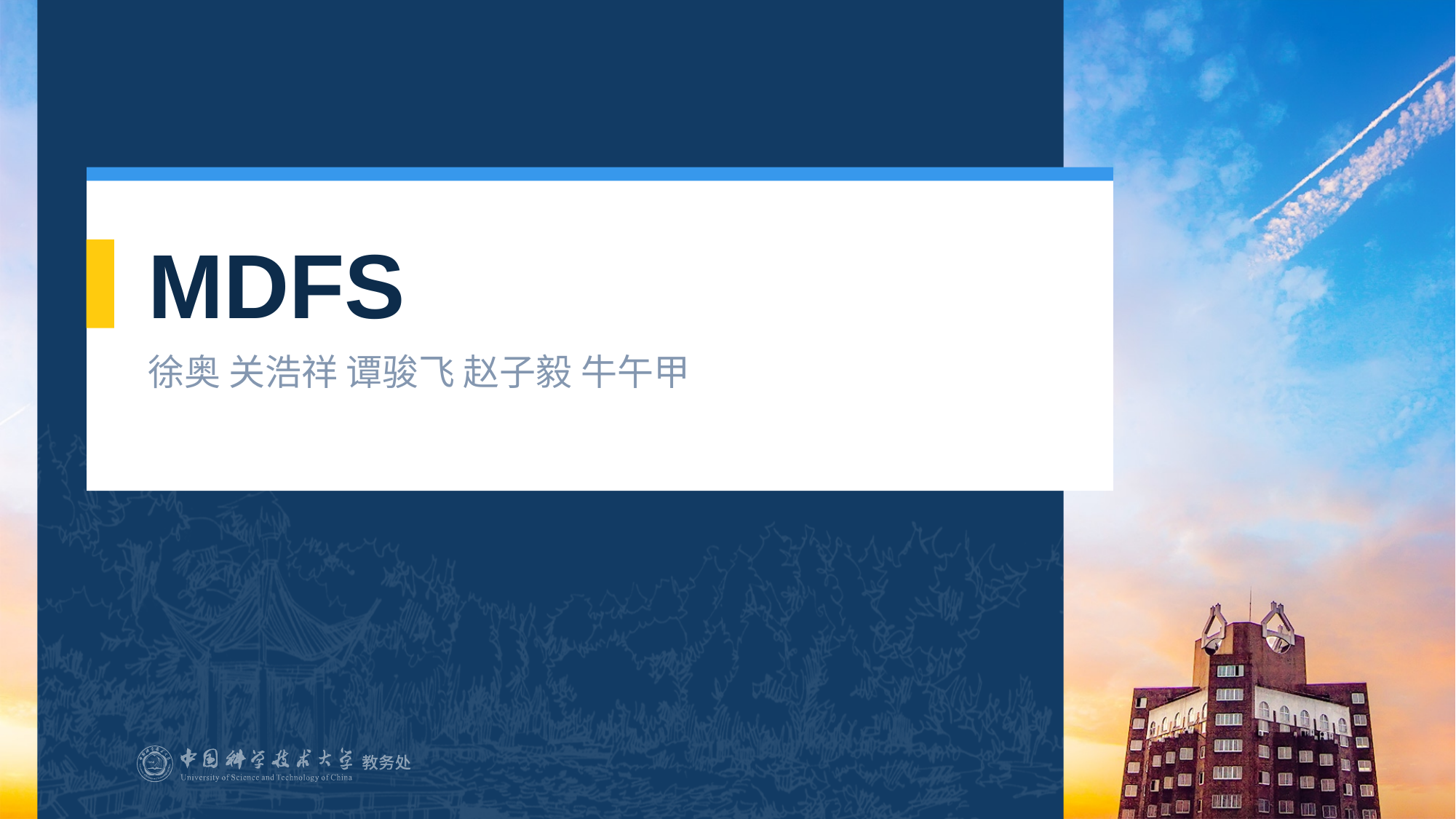

# MDFS
徐奥 关浩祥 谭骏飞 赵子毅 牛午甲